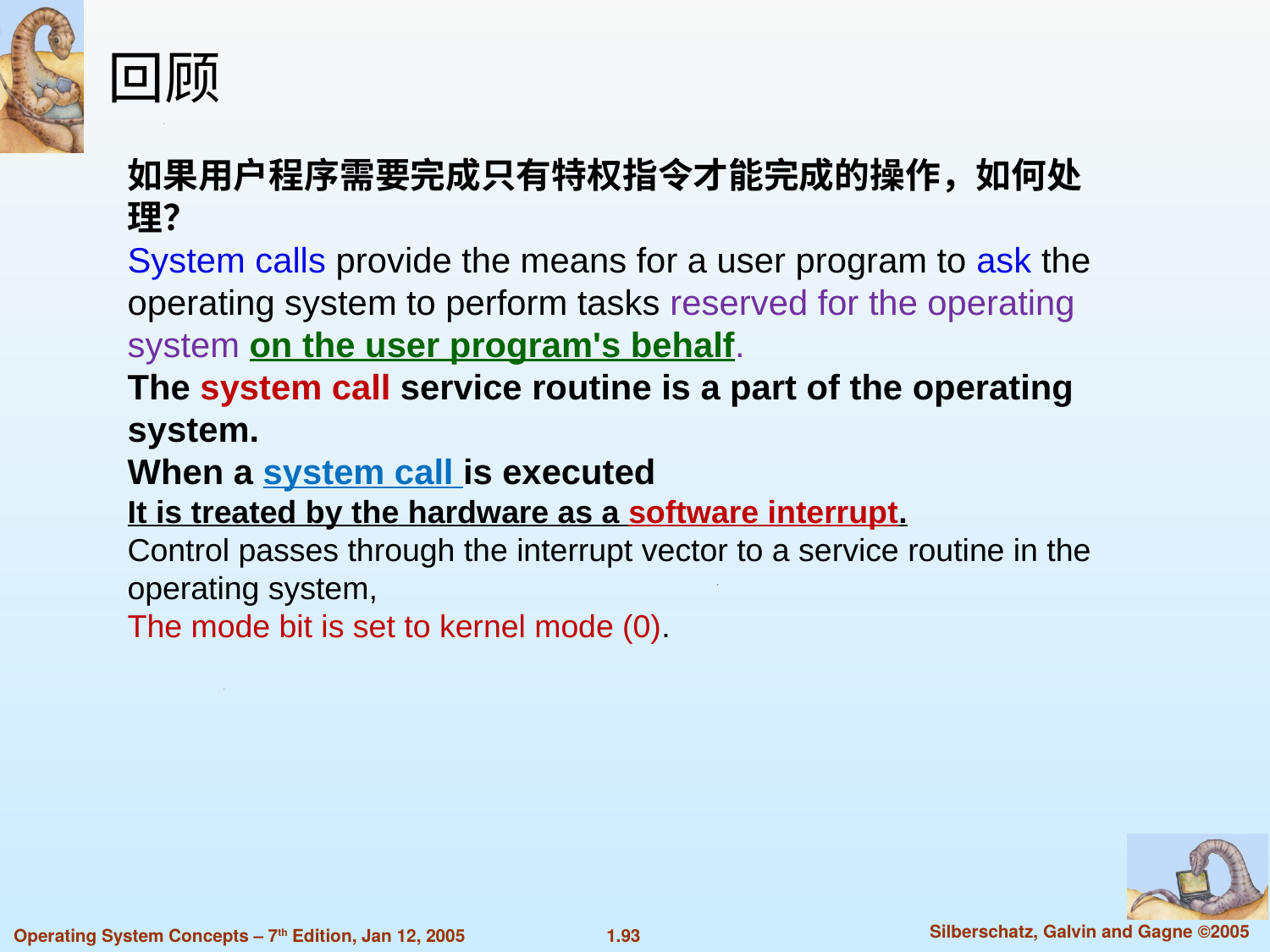

回顾
如果用户程序需要完成只有特权指令才能完成的操作，如何处理？
System calls provide the means for a user program to ask the operating system to perform tasks reserved for the operating system on the user program's behalf.
The system call service routine is a part of the operating system.
When a system call is executed
It is treated by the hardware as a software interrupt.
Control passes through the interrupt vector to a service routine in the operating system,
The mode bit is set to kernel mode (0).